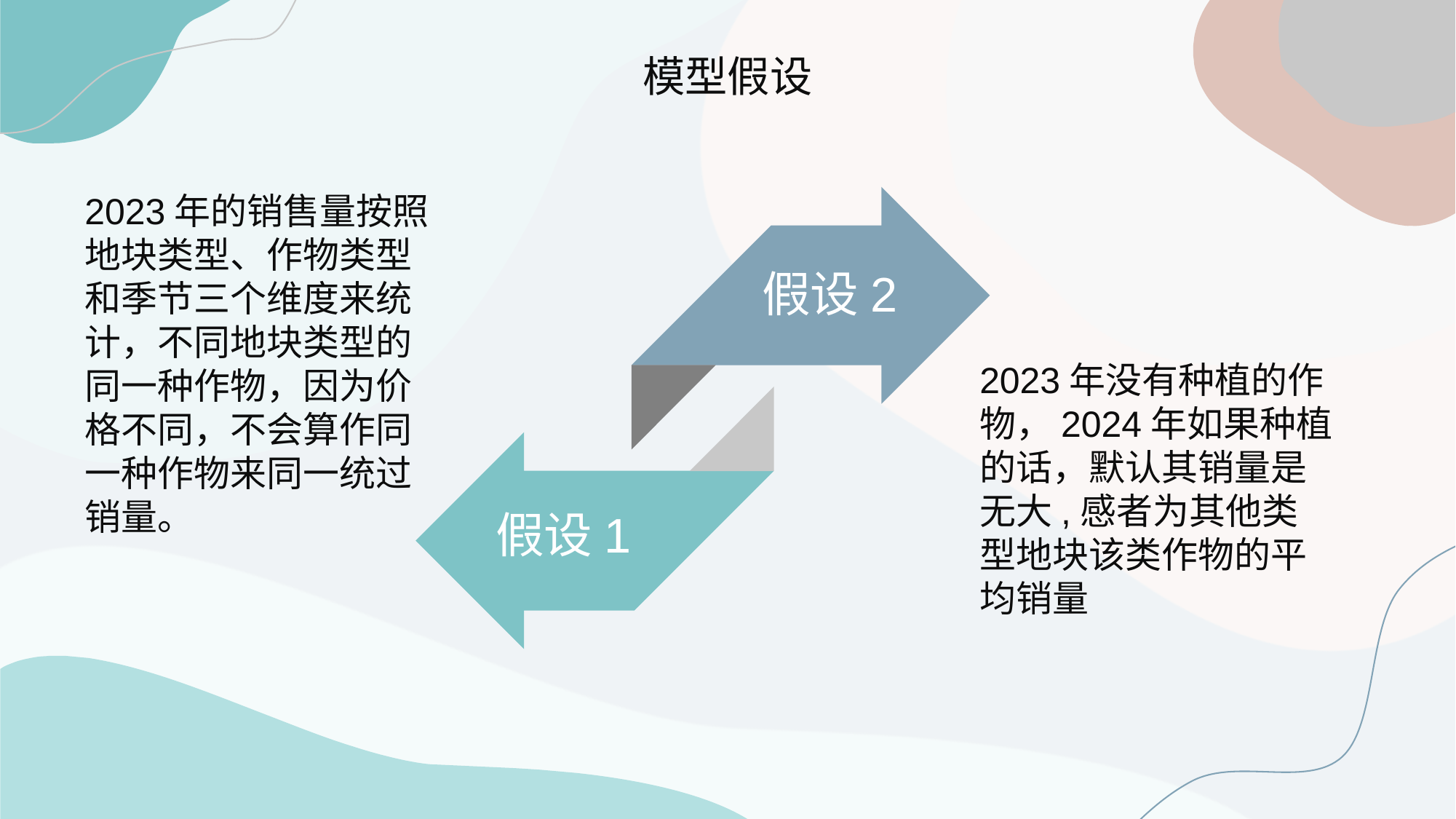

模型假设
2023年的销售量按照地块类型、作物类型和季节三个维度来统计，不同地块类型的同一种作物，因为价格不同，不会算作同一种作物来同一统过销量。

假设2
2023年没有种植的作物，2024年如果种植的话，默认其销量是无大,感者为其他类型地块该类作物的平均销量

假设1